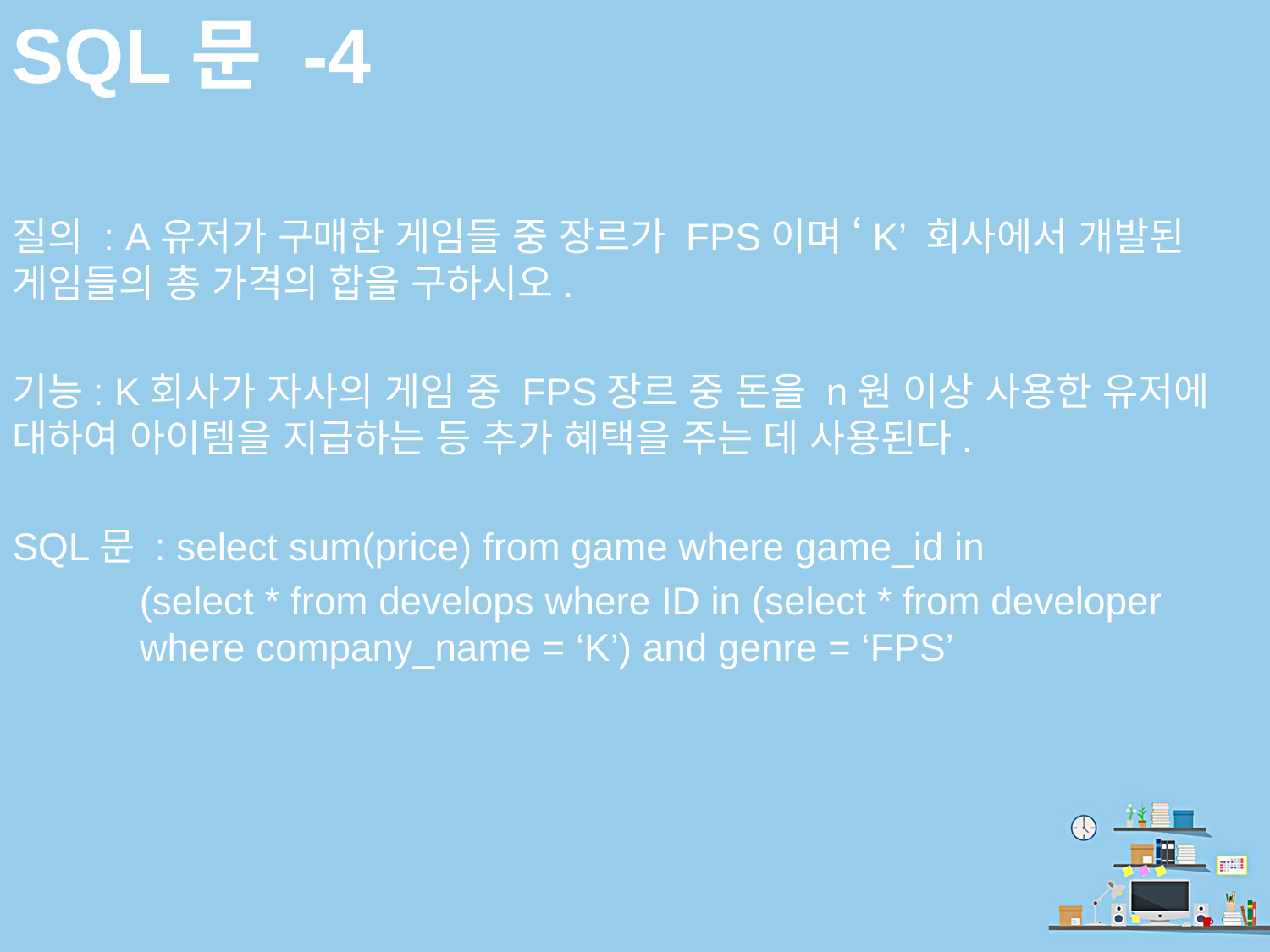

# SQL문 -4
질의 : A유저가 구매한 게임들 중 장르가 FPS이며 ‘K’ 회사에서 개발된 게임들의 총 가격의 합을 구하시오.

기능: K회사가 자사의 게임 중 FPS장르 중 돈을 n원 이상 사용한 유저에 대하여 아이템을 지급하는 등 추가 혜택을 주는 데 사용된다.

SQL문 : select sum(price) from game where game_id in
	(select * from develops where ID in (select * from developer 	where company_name = ‘K’) and genre = ‘FPS’